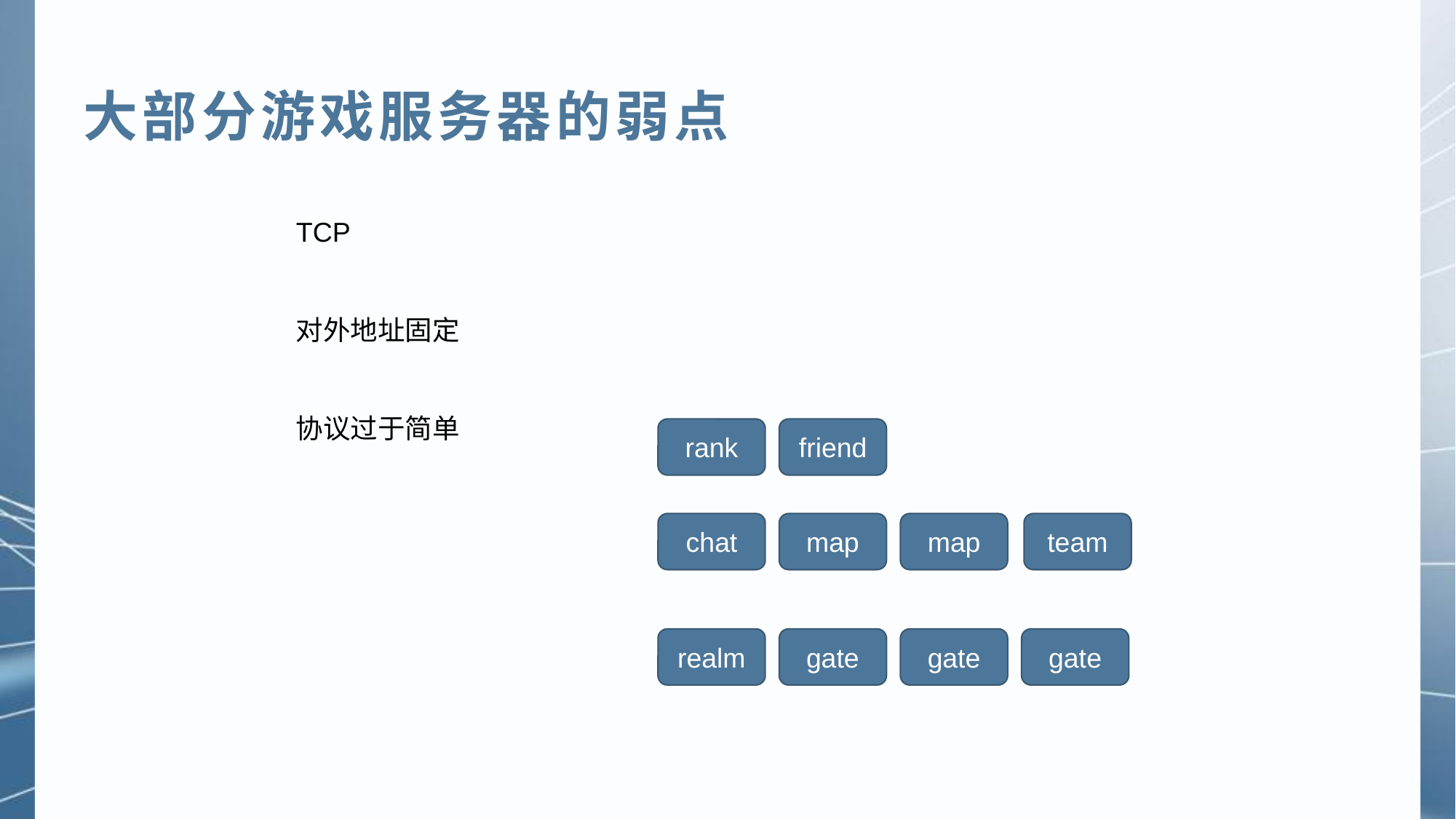

大部分游戏服务器的弱点
TCP

对外地址固定

协议过于简单
rank
friend
chat
map
map
team
realm
gate
gate
gate